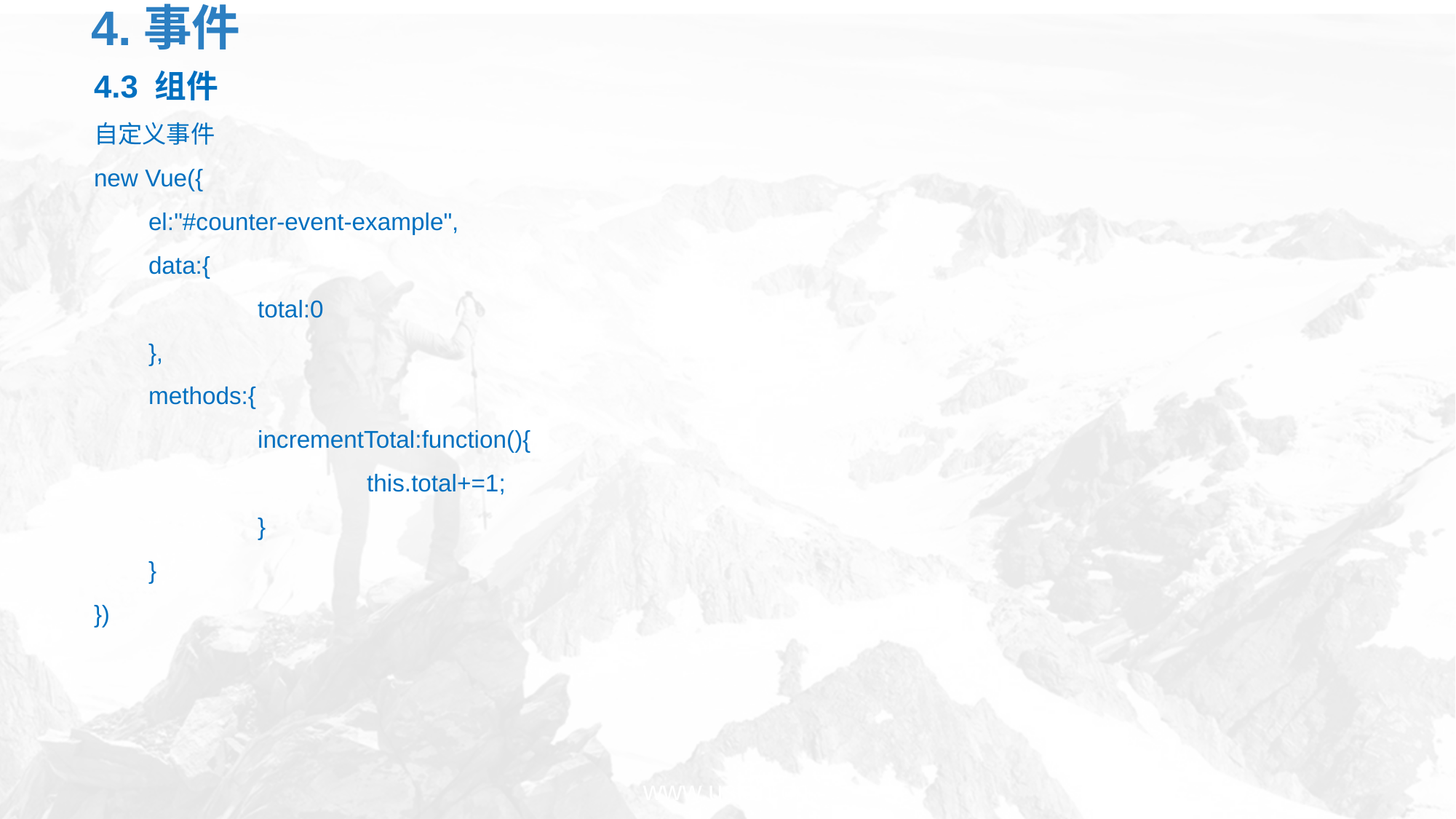

# 4.事件
4.3 组件
自定义事件
new Vue({
el:"#counter-event-example",
data:{
	total:0
},
methods:{
	incrementTotal:function(){
		this.total+=1;
	}
}
})
www.usian.cn